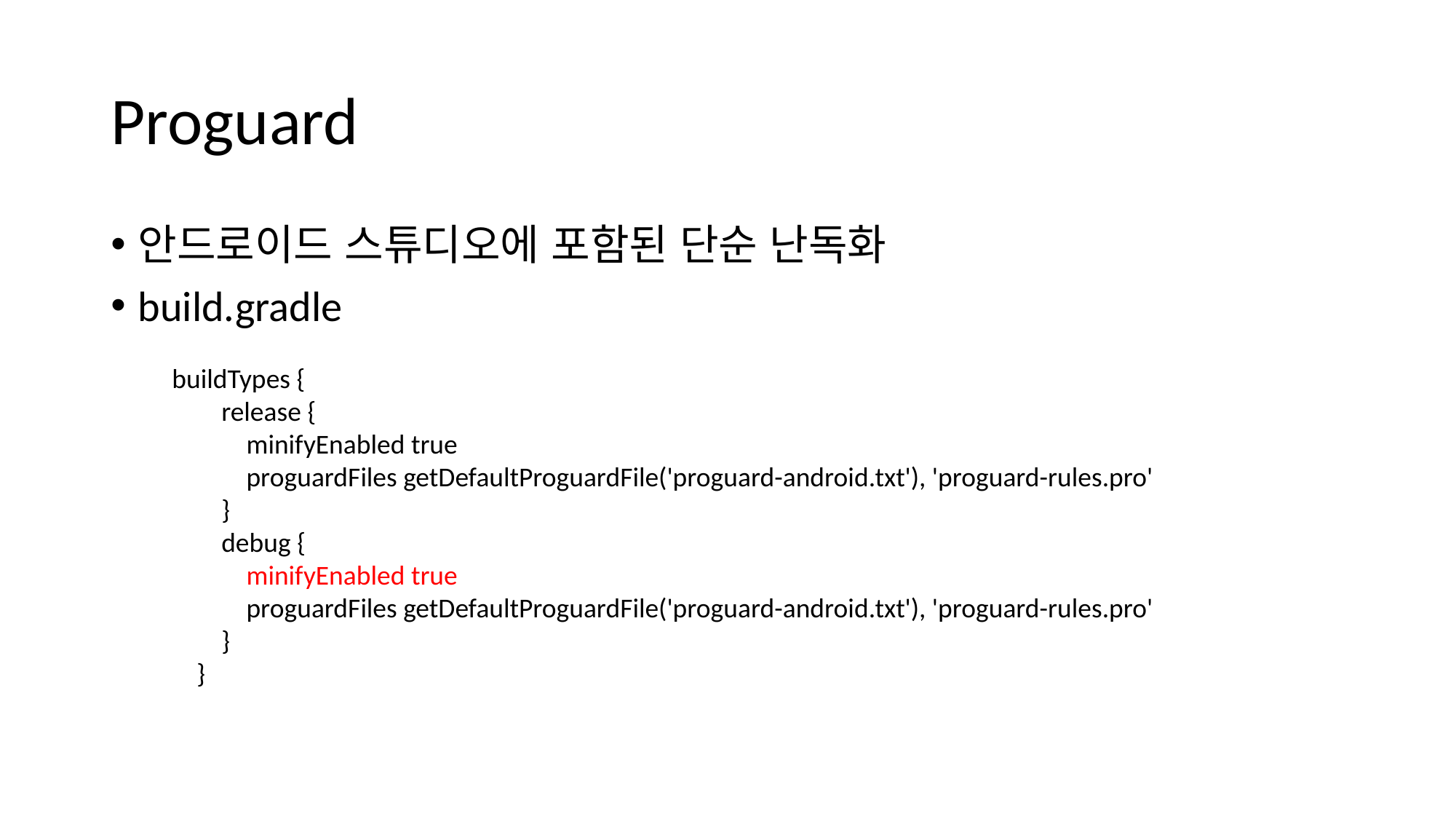

# Proguard
안드로이드 스튜디오에 포함된 단순 난독화
build.gradle
buildTypes {
        release {
            minifyEnabled true
            proguardFiles getDefaultProguardFile('proguard-android.txt'), 'proguard-rules.pro'
        }
        debug {
            minifyEnabled true
            proguardFiles getDefaultProguardFile('proguard-android.txt'), 'proguard-rules.pro'
        }
    }